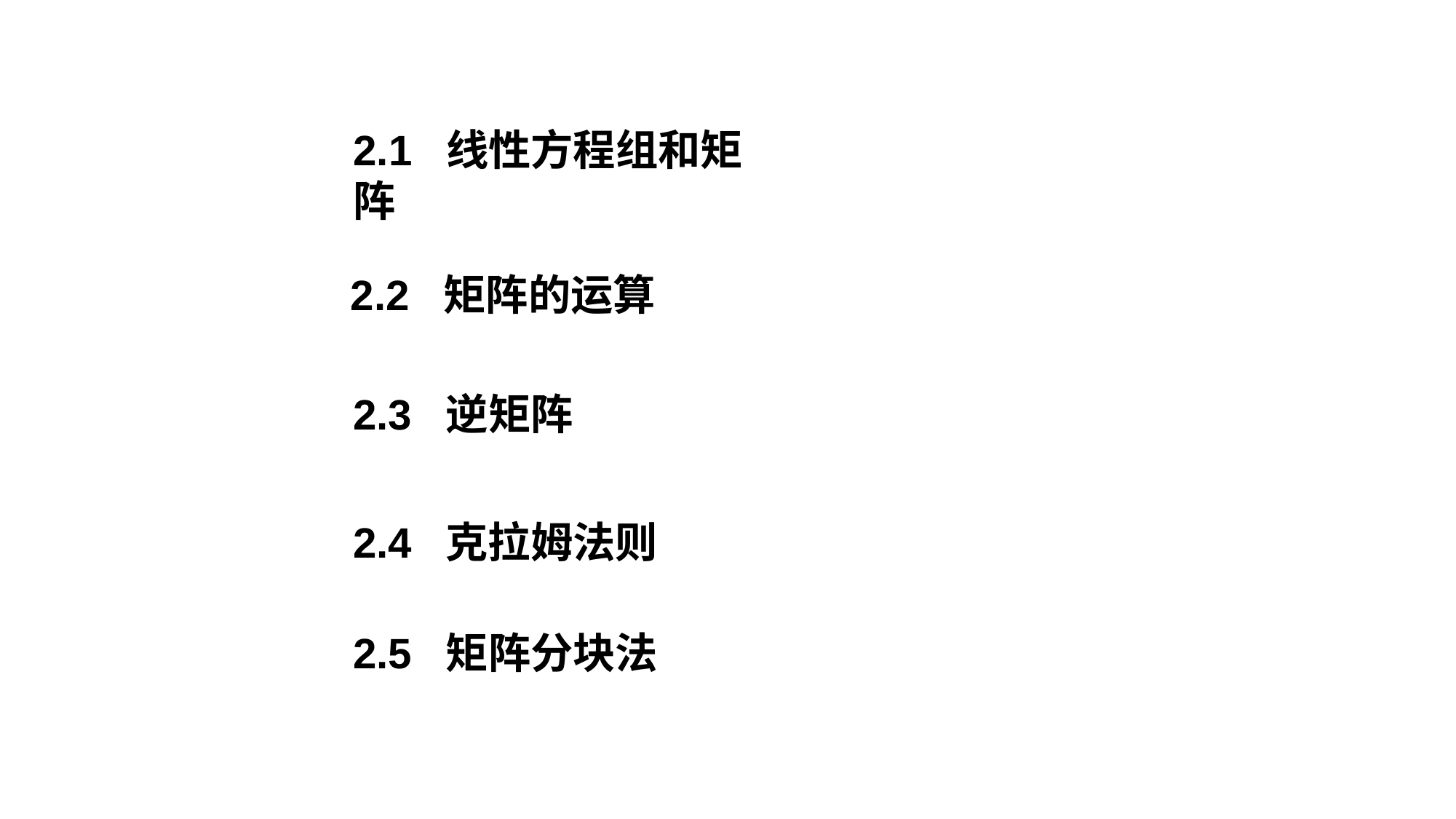

# 2.1  线性方程组和矩阵
2.2  矩阵的运算
2.3  逆矩阵
2.4  克拉姆法则
2.5  矩阵分块法